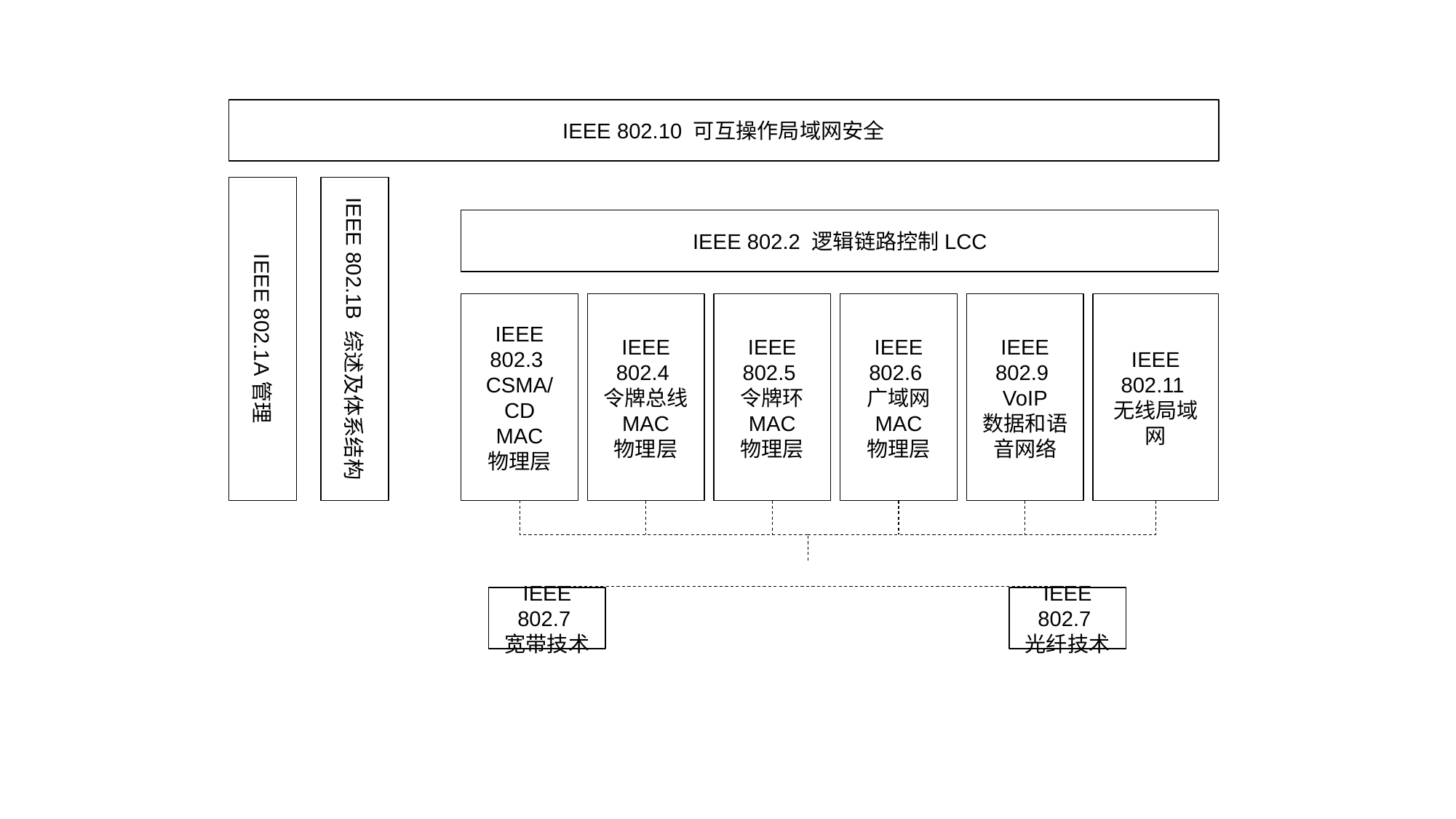

IEEE 802.10 可互操作局域网安全
IEEE 802.1A管理
IEEE 802.1B 综述及体系结构
IEEE 802.2 逻辑链路控制LCC
IEEE 802.11
无线局域网
IEEE 802.4
令牌总线
MAC
物理层
IEEE 802.5
令牌环
MAC
物理层
IEEE 802.6
广域网
MAC
物理层
IEEE 802.9
VoIP
数据和语音网络
IEEE 802.3
CSMA/CD
MAC
物理层
IEEE 802.7
宽带技术
IEEE 802.7
光纤技术